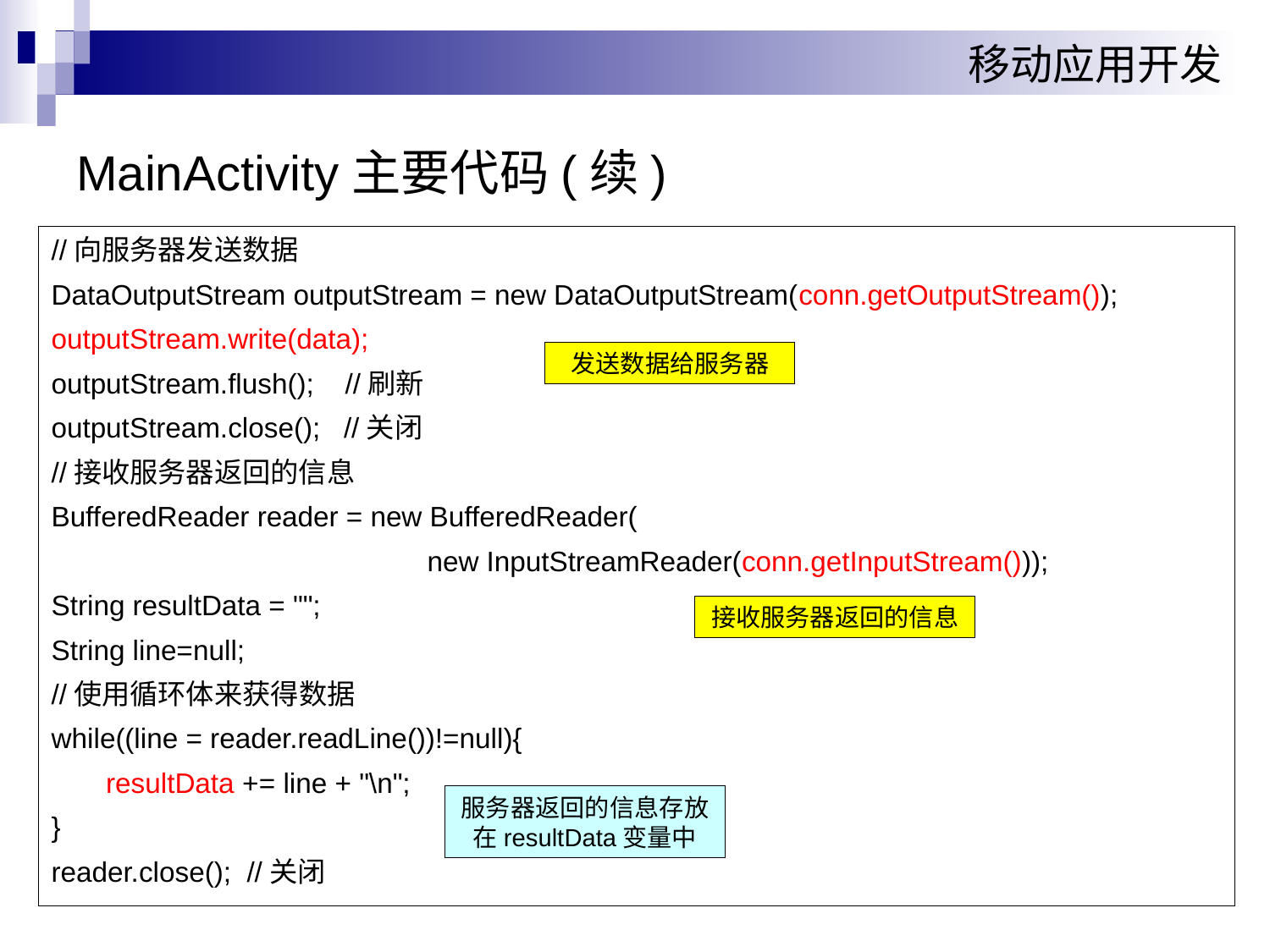

# MainActivity主要代码(续)
//向服务器发送数据
DataOutputStream outputStream = new DataOutputStream(conn.getOutputStream());
outputStream.write(data);
outputStream.flush();    //刷新
outputStream.close();   //关闭
//接收服务器返回的信息
BufferedReader reader = new BufferedReader(
                                                new InputStreamReader(conn.getInputStream()));
String resultData = "";
String line=null;
//使用循环体来获得数据
while((line = reader.readLine())!=null){
       resultData += line + "\n";
}
reader.close();  //关闭
发送数据给服务器
接收服务器返回的信息
服务器返回的信息存放在resultData变量中